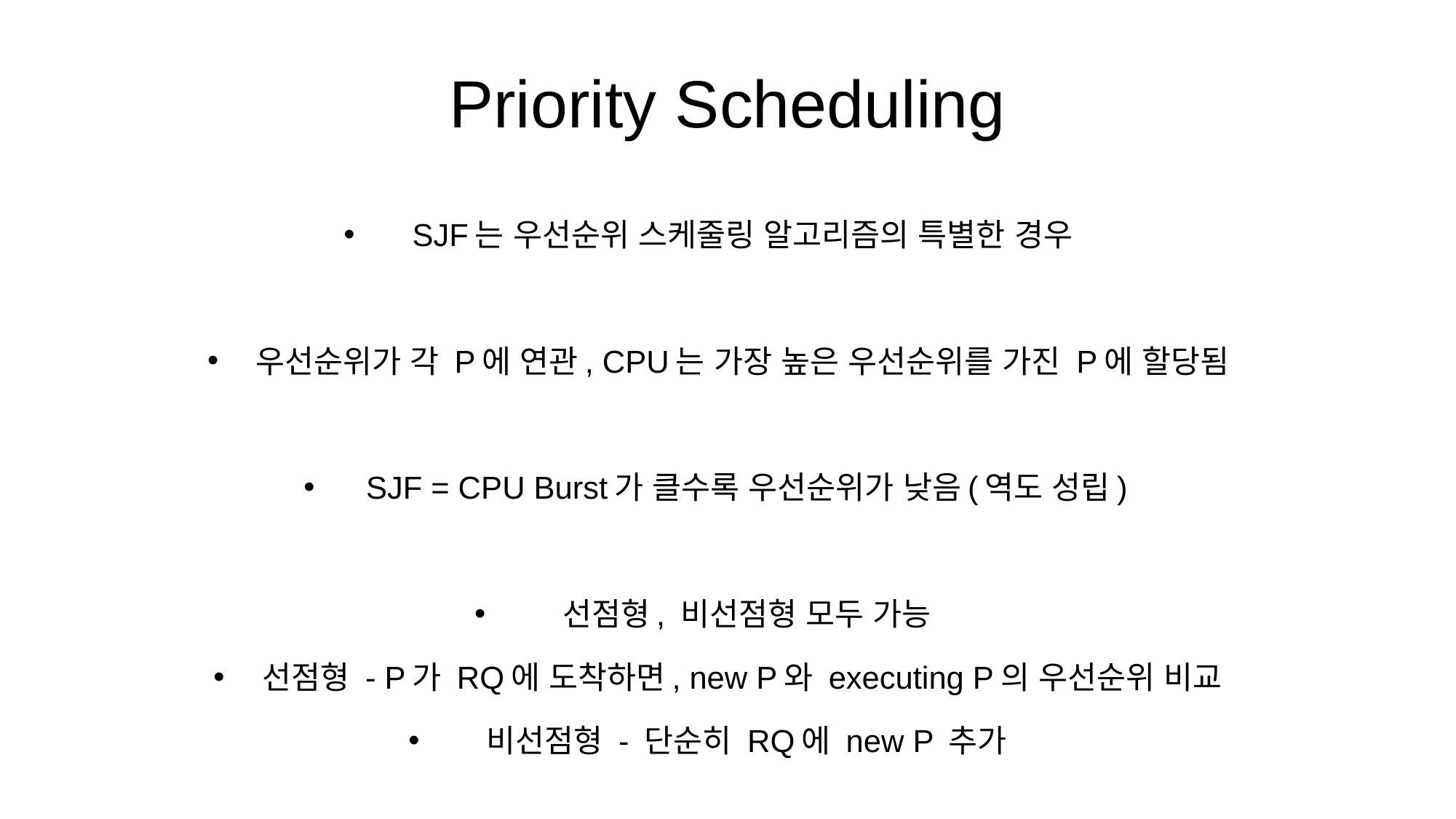

# Priority Scheduling
SJF는 우선순위 스케줄링 알고리즘의 특별한 경우

우선순위가 각 P에 연관, CPU는 가장 높은 우선순위를 가진 P에 할당됨

SJF = CPU Burst가 클수록 우선순위가 낮음(역도 성립)

선점형, 비선점형 모두 가능
선점형 - P가 RQ에 도착하면, new P와 executing P의 우선순위 비교
비선점형 - 단순히 RQ에 new P 추가